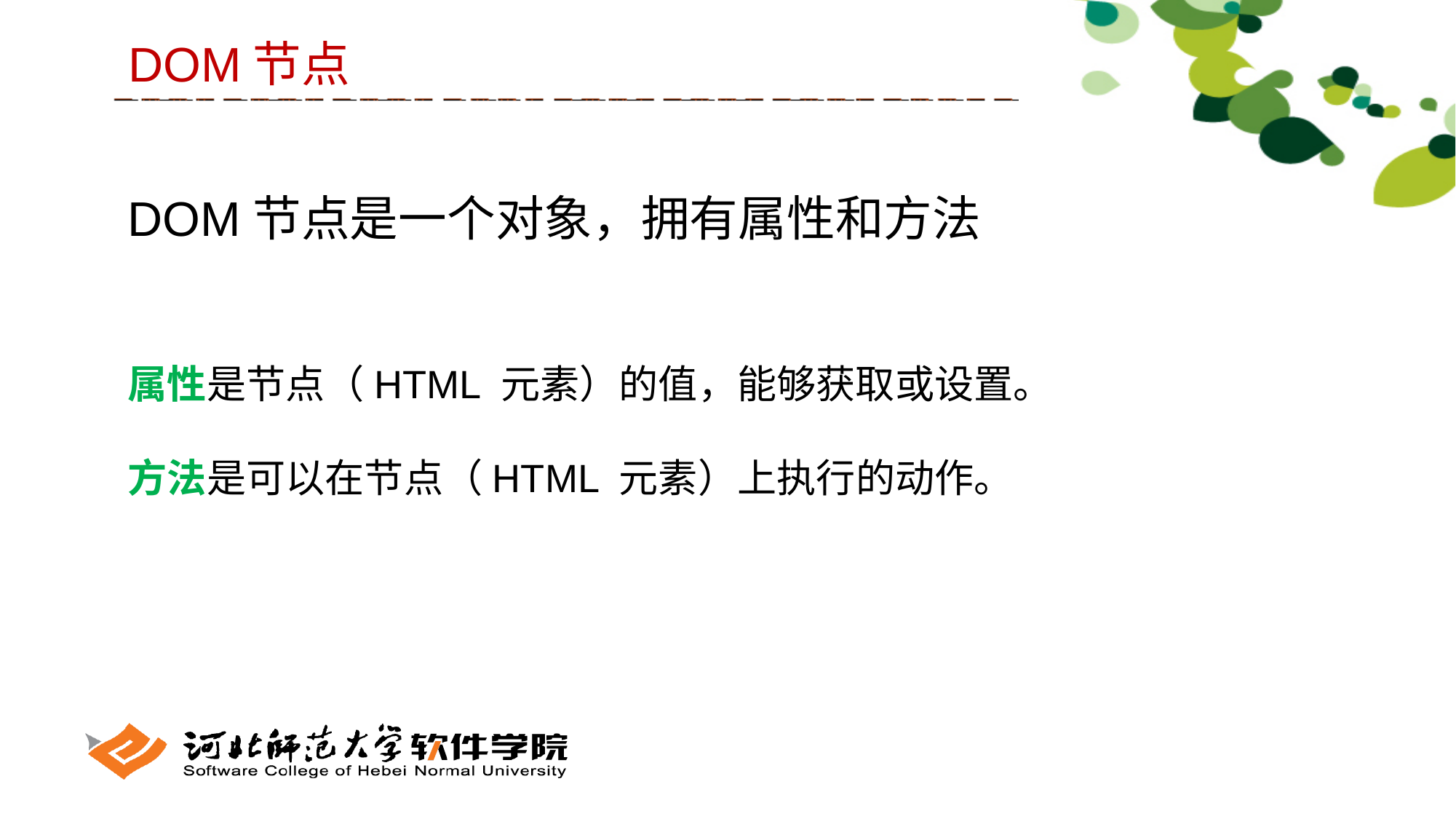

DOM节点
DOM节点是一个对象，拥有属性和方法
属性是节点（HTML 元素）的值，能够获取或设置。
方法是可以在节点（HTML 元素）上执行的动作。